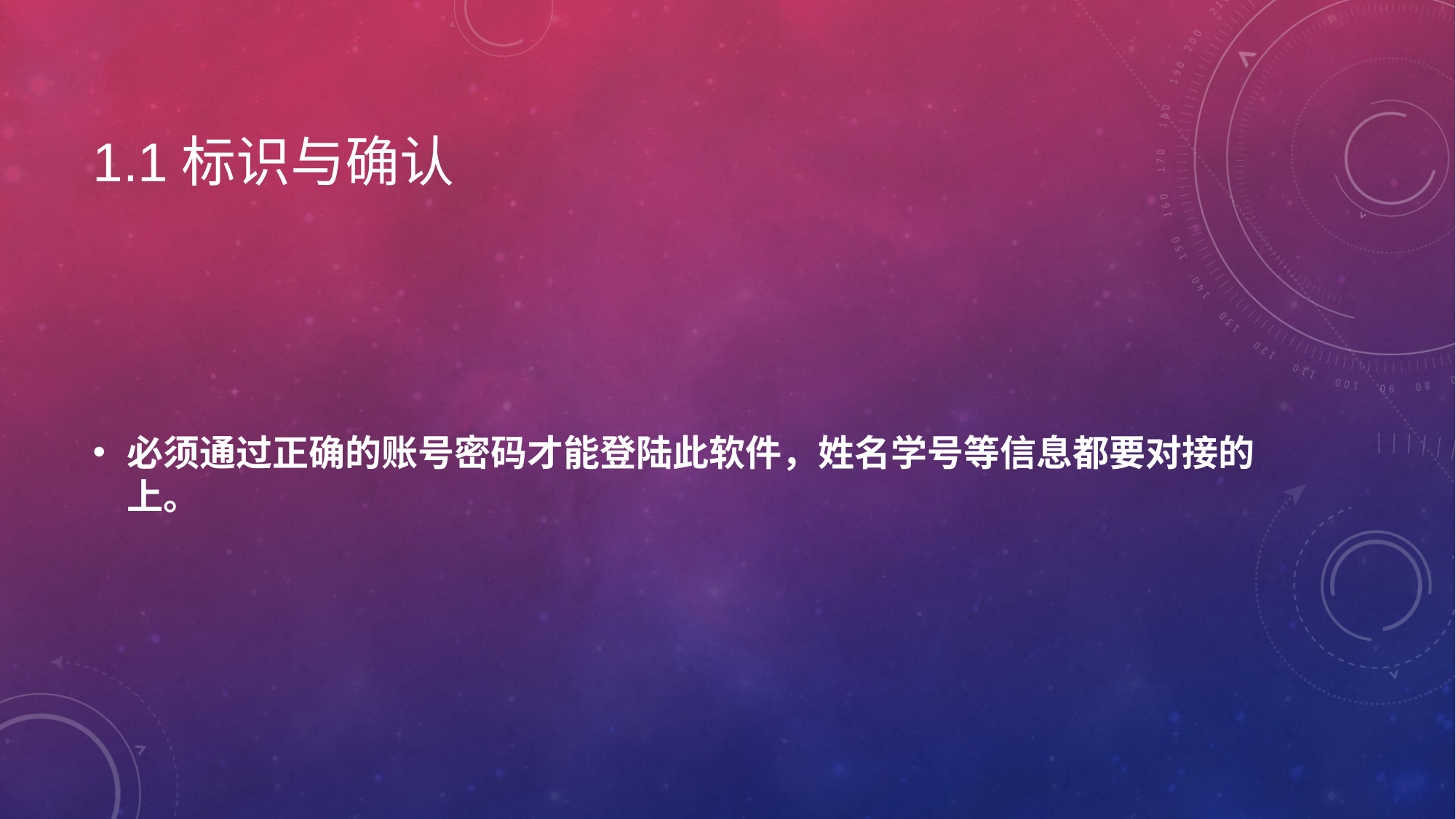

# 1.1标识与确认
必须通过正确的账号密码才能登陆此软件，姓名学号等信息都要对接的上。